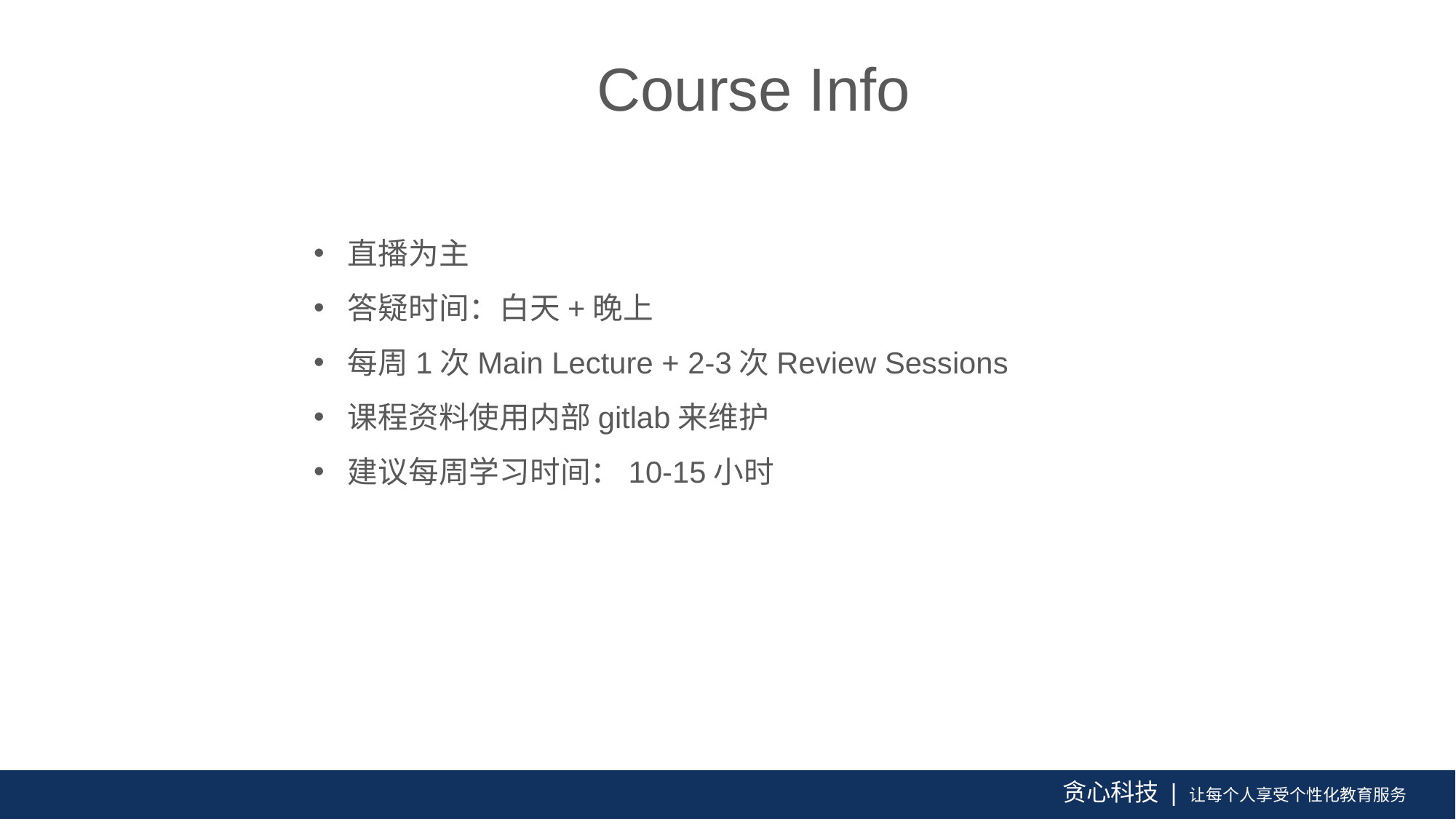

Course Info
直播为主
答疑时间：白天+晚上
每周1次Main Lecture + 2-3次Review Sessions
课程资料使用内部gitlab来维护
建议每周学习时间：10-15小时